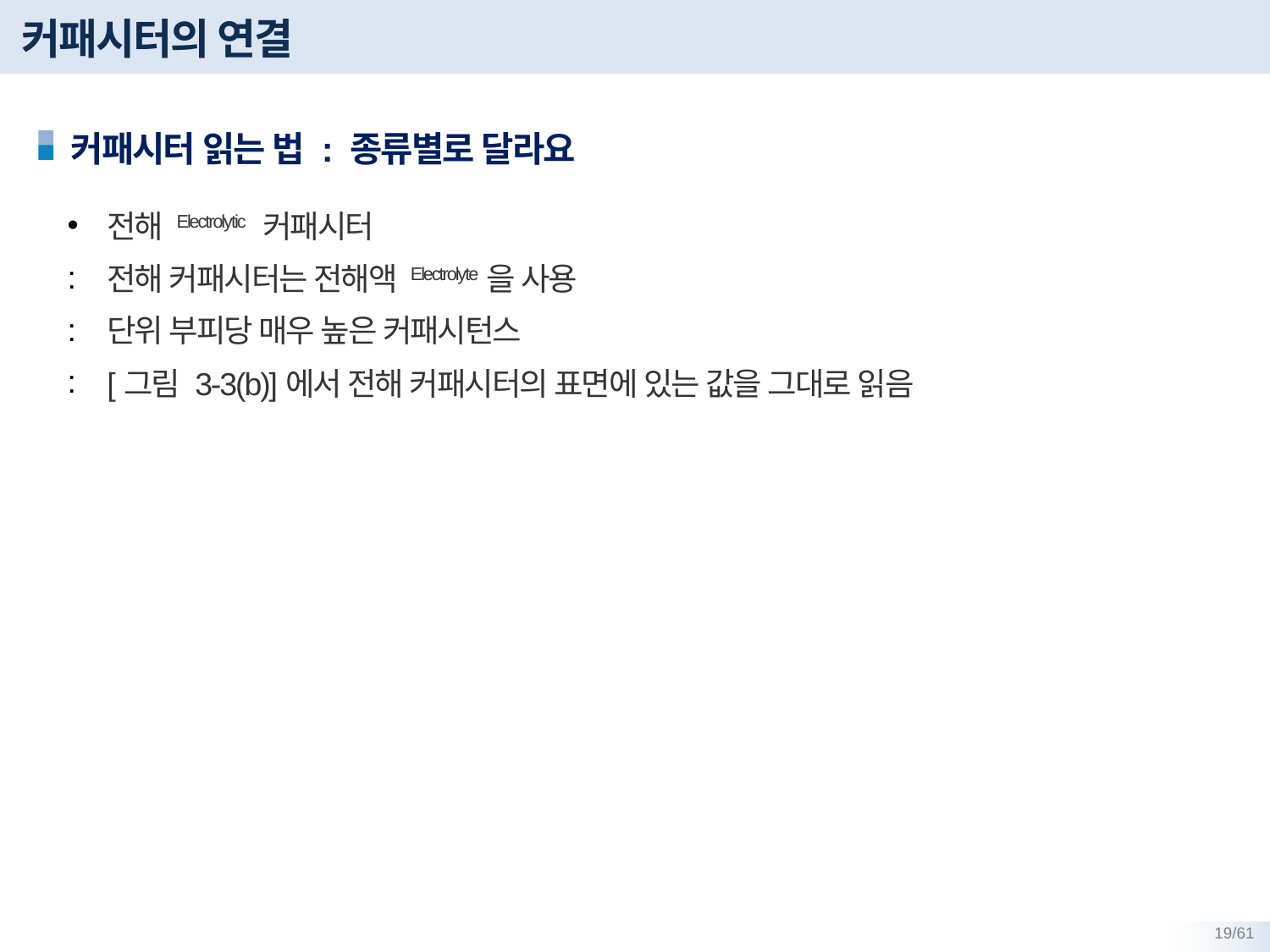

# 커패시터의 연결
커패시터 읽는 법 : 종류별로 달라요

전해 Electrolytic 커패시터
전해 커패시터는 전해액 Electrolyte을 사용
단위 부피당 매우 높은 커패시턴스
[그림 3-3(b)]에서 전해 커패시터의 표면에 있는 값을 그대로 읽음